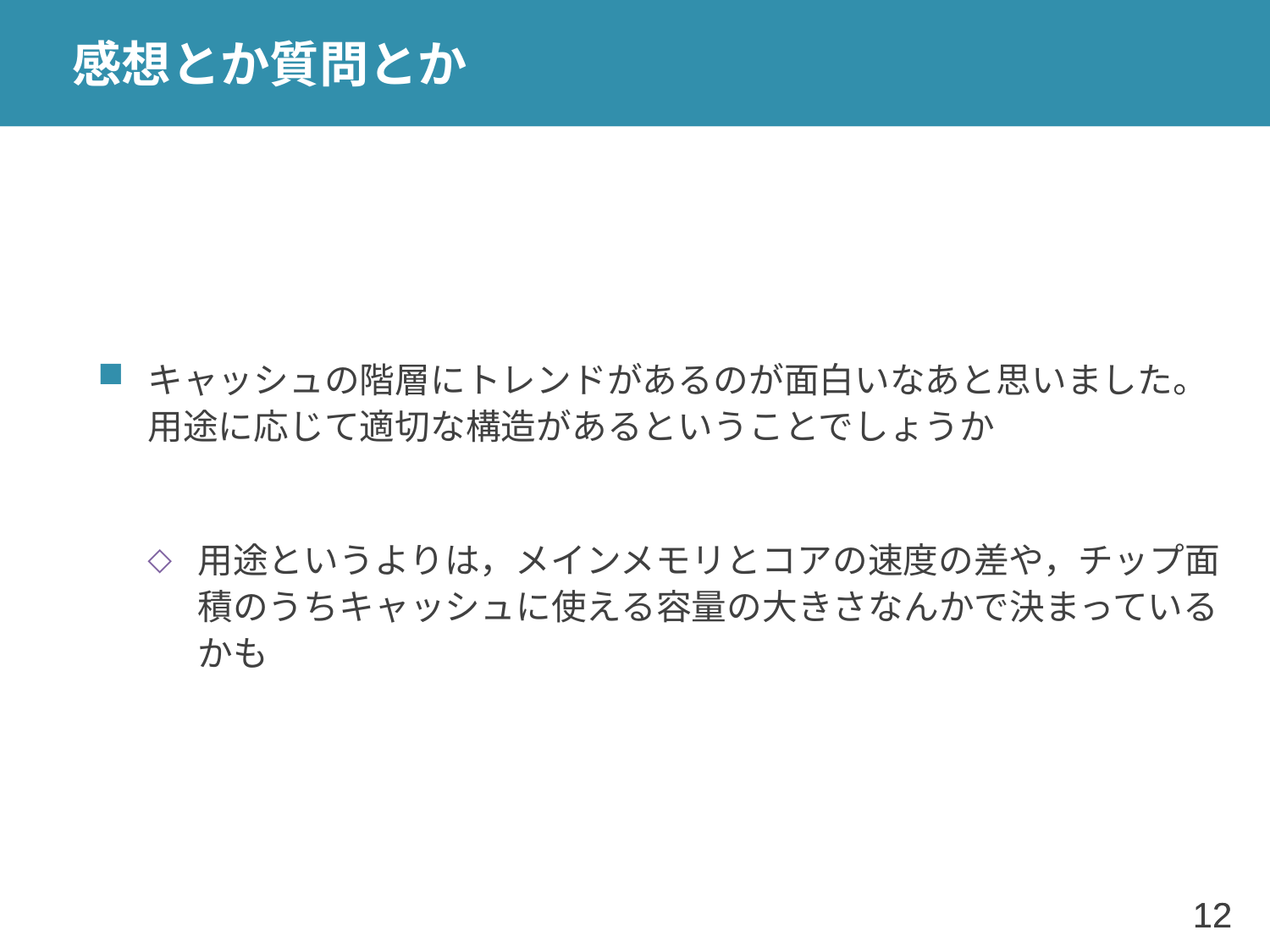

# 感想とか質問とか
キャッシュの階層にトレンドがあるのが面白いなあと思いました。用途に応じて適切な構造があるということでしょうか

用途というよりは，メインメモリとコアの速度の差や，チップ面積のうちキャッシュに使える容量の大きさなんかで決まっているかも